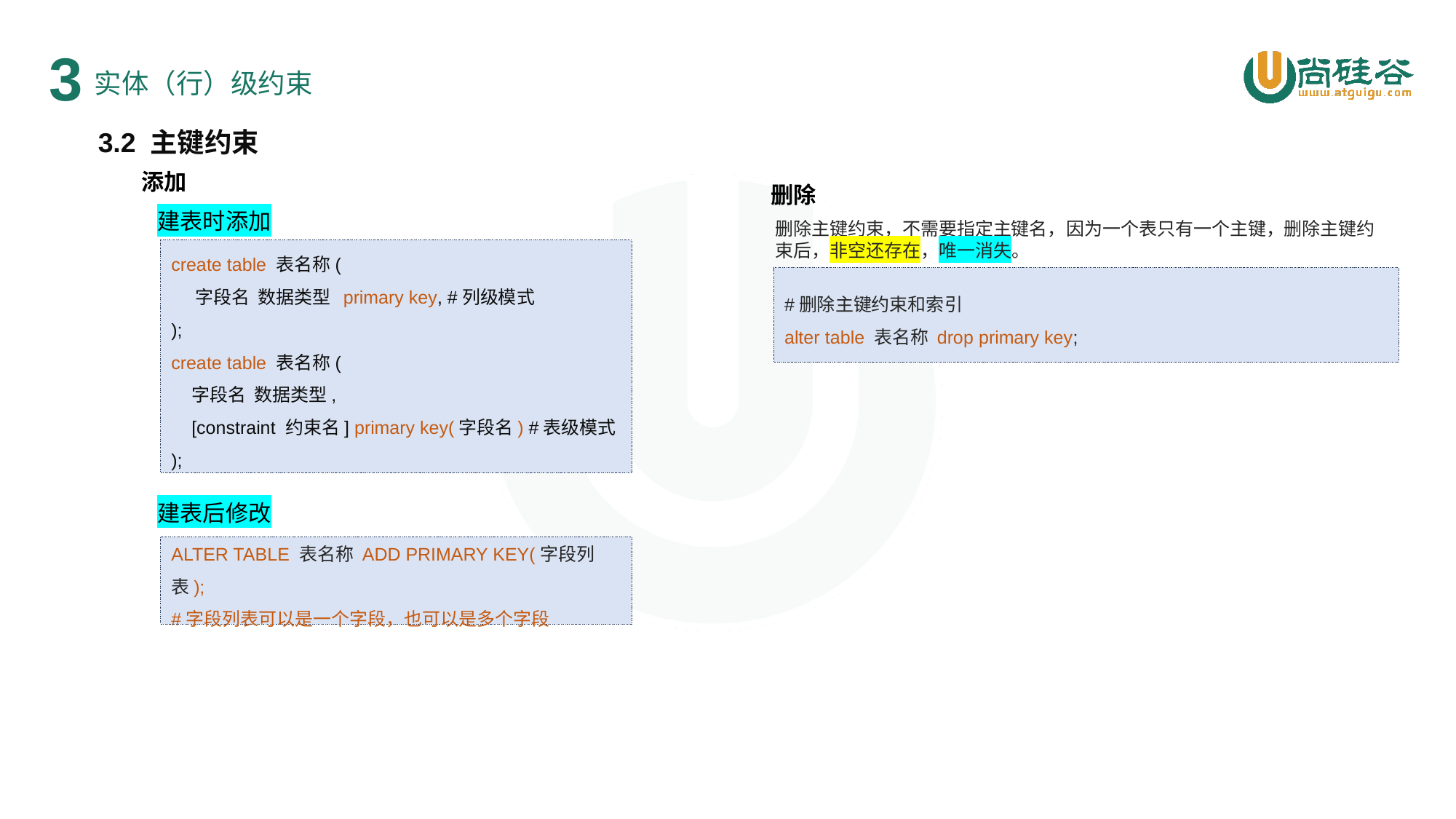

3
实体（行）级约束
3.2 主键约束
添加
删除
建表时添加
删除主键约束，不需要指定主键名，因为一个表只有一个主键，删除主键约束后，非空还存在，唯一消失。
create table 表名称(
     字段名  数据类型  primary key, #列级模式
);
create table 表名称(
    字段名  数据类型,
    [constraint 约束名] primary key(字段名) #表级模式
);
#删除主键约束和索引
alter table 表名称 drop primary key;
建表后修改
ALTER TABLE 表名称 ADD PRIMARY KEY(字段列表);
#字段列表可以是一个字段，也可以是多个字段